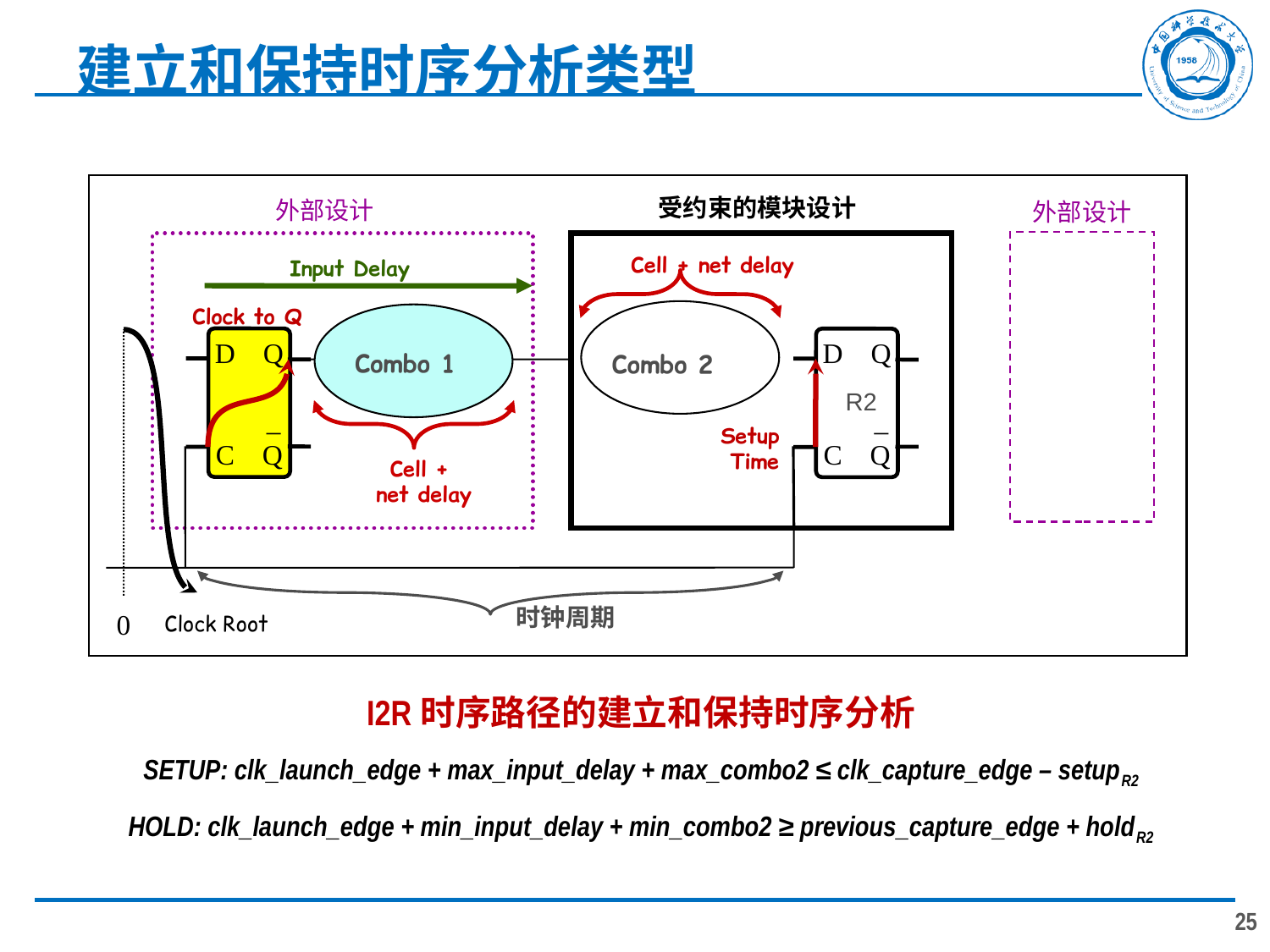

# 建立和保持时序分析类型

受约束的模块设计
外部设计
外部设计

Cell + net delay
Input Delay

Clock to Q

D    Q

       _
C    Q

D    Q

       _
C    Q

Combo 1
Combo 2

R2
Setup
Time

Cell +
net delay

时钟周期
0
Clock Root
I2R时序路径的建立和保持时序分析
SETUP: clk_launch_edge + max_input_delay + max_combo2 ≤ clk_capture_edge – setupR2
HOLD: clk_launch_edge + min_input_delay + min_combo2 ≥ previous_capture_edge + holdR2
25